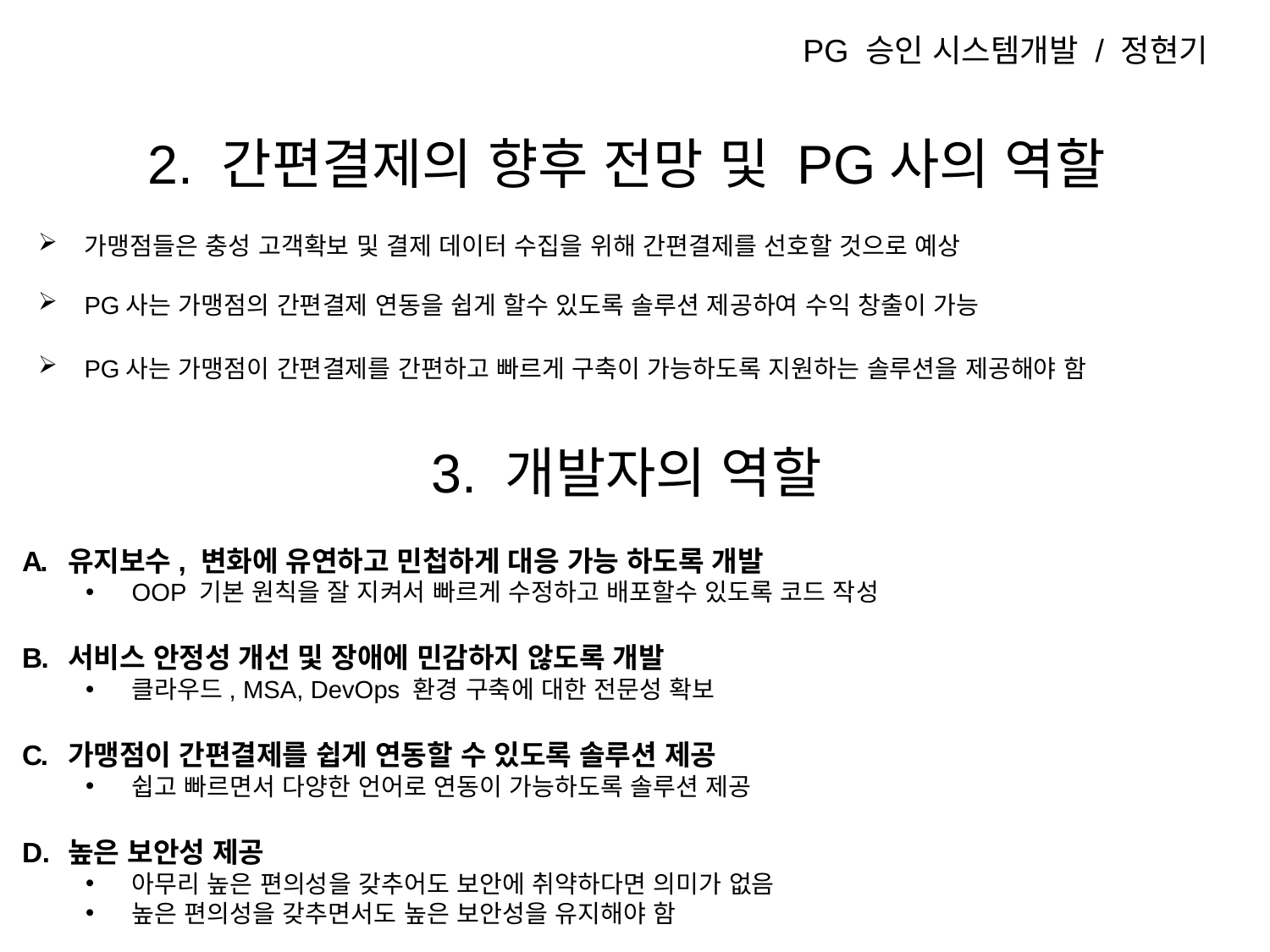

PG 승인 시스템개발 / 정현기

2. 간편결제의 향후 전망 및 PG사의 역할

가맹점들은 충성 고객확보 및 결제 데이터 수집을 위해 간편결제를 선호할 것으로 예상

PG사는 가맹점의 간편결제 연동을 쉽게 할수 있도록 솔루션 제공하여 수익 창출이 가능

PG사는 가맹점이 간편결제를 간편하고 빠르게 구축이 가능하도록 지원하는 솔루션을 제공해야 함
3. 개발자의 역할
유지보수, 변화에 유연하고 민첩하게 대응 가능 하도록 개발
OOP 기본 원칙을 잘 지켜서 빠르게 수정하고 배포할수 있도록 코드 작성

서비스 안정성 개선 및 장애에 민감하지 않도록 개발
클라우드, MSA, DevOps 환경 구축에 대한 전문성 확보

가맹점이 간편결제를 쉽게 연동할 수 있도록 솔루션 제공
쉽고 빠르면서 다양한 언어로 연동이 가능하도록 솔루션 제공

높은 보안성 제공
아무리 높은 편의성을 갖추어도 보안에 취약하다면 의미가 없음
높은 편의성을 갖추면서도 높은 보안성을 유지해야 함